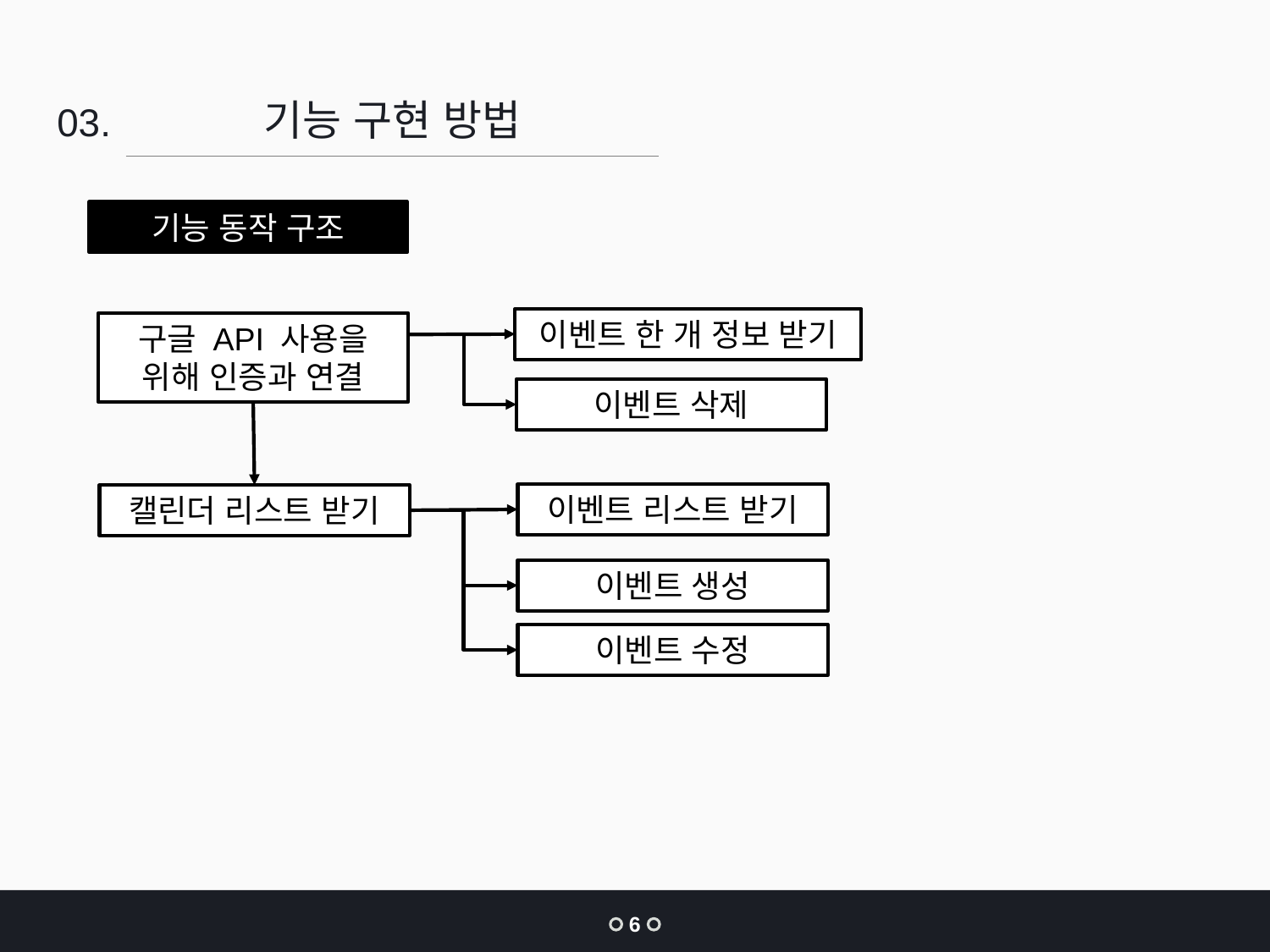

기능 구현 방법
03.
기능 동작 구조
이벤트 한 개 정보 받기
구글 API 사용을 위해 인증과 연결
이벤트 삭제
이벤트 리스트 받기
캘린더 리스트 받기
이벤트 생성
이벤트 수정
6